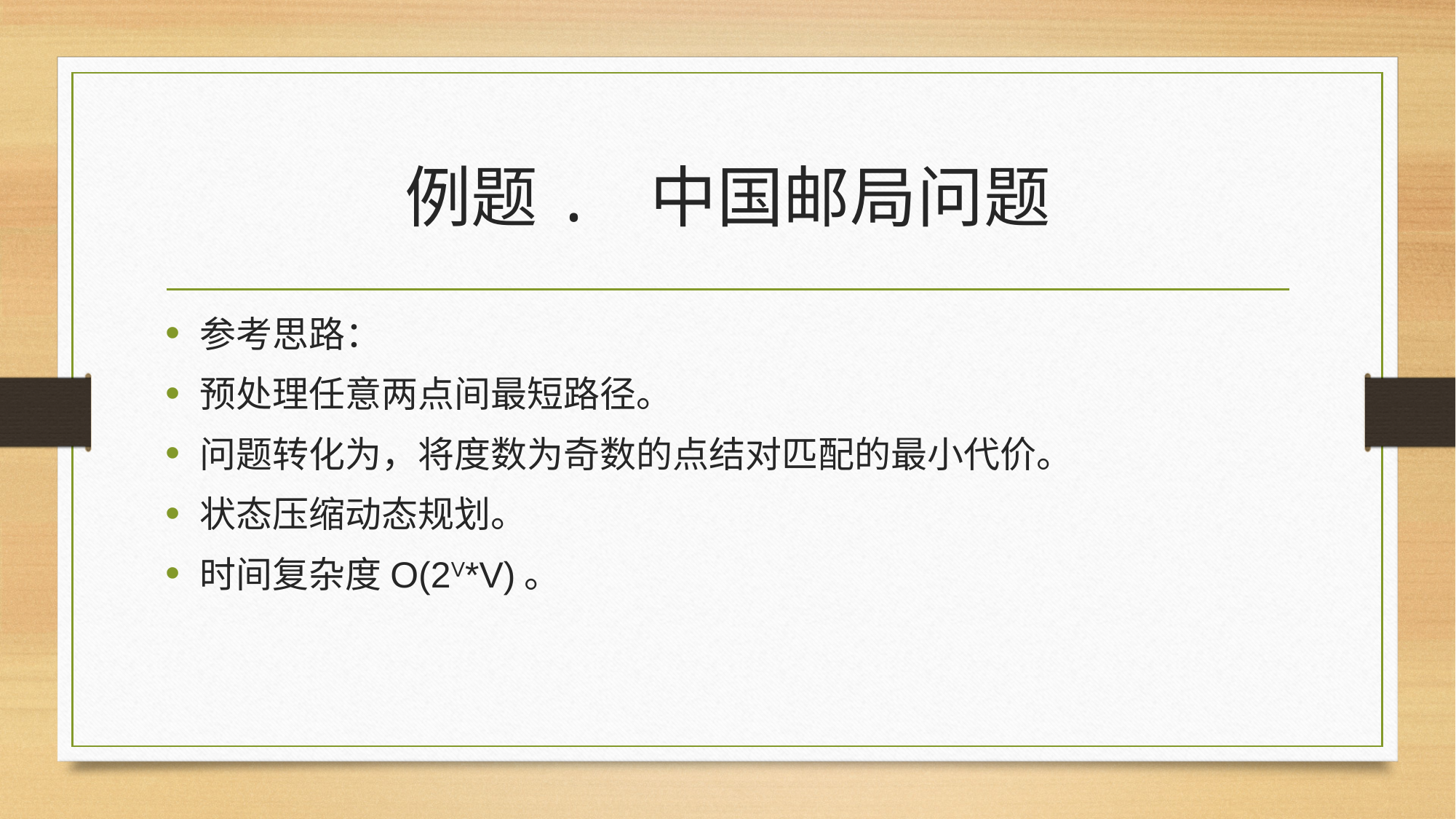

# 例题. 中国邮局问题
参考思路：
预处理任意两点间最短路径。
问题转化为，将度数为奇数的点结对匹配的最小代价。
状态压缩动态规划。
时间复杂度O(2V*V)。